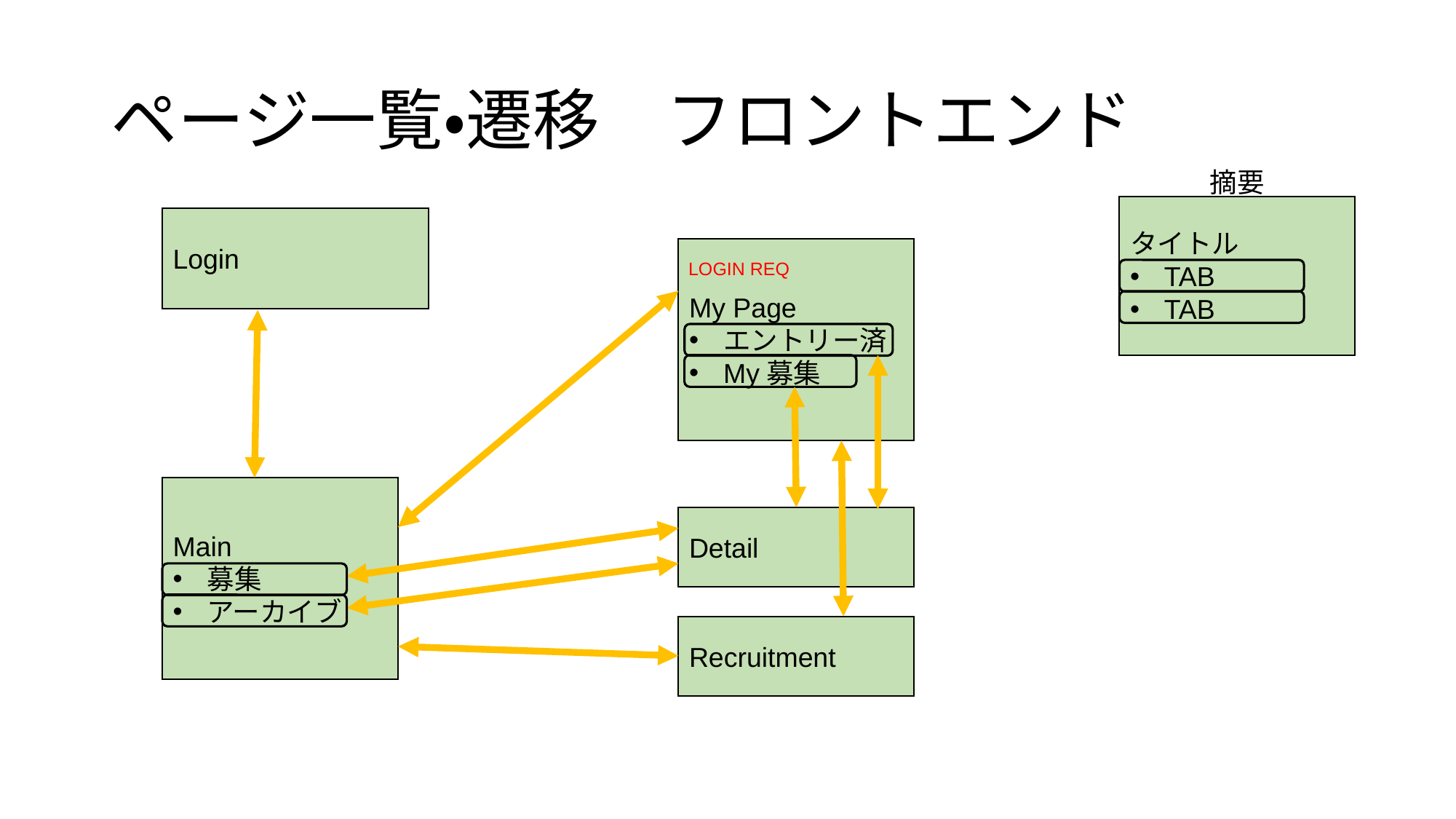

# ページ一覧・遷移　フロントエンド
摘要
タイトル
TAB
TAB
Login
My Page
エントリー済
My募集
LOGIN REQ

Main
募集
アーカイブ
Detail

Recruitment